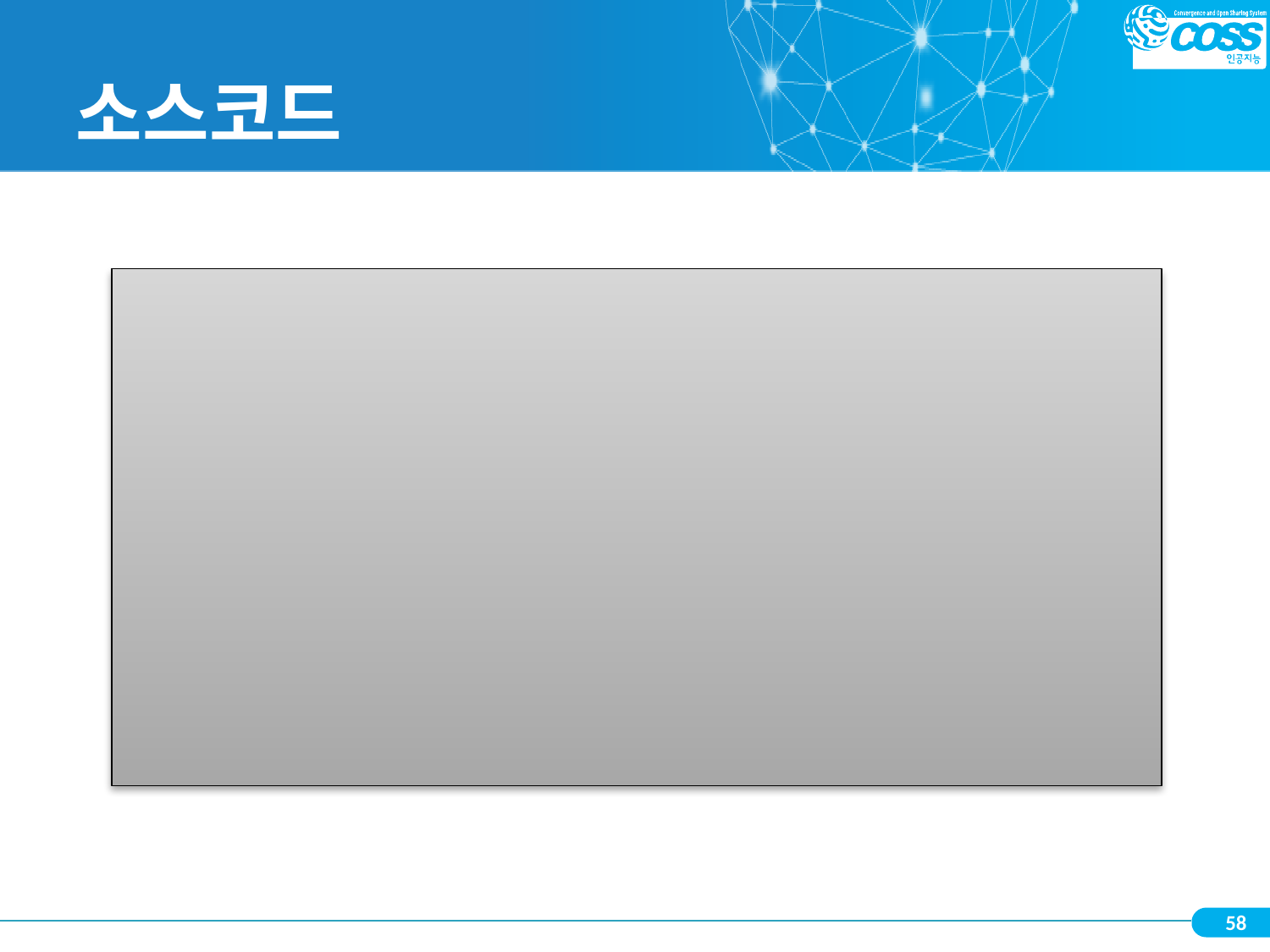

# 소스코드

# 직사각형의 둘레와 면적 구하기
w = float(input("사각형의 가로: "))
h = float(input("사각형의 세로: "))
area = w * h
perimeter = (w + h) * 2.0
print("사각형의 넓이는", area)
print("사각형의 둘레는", perimeter)